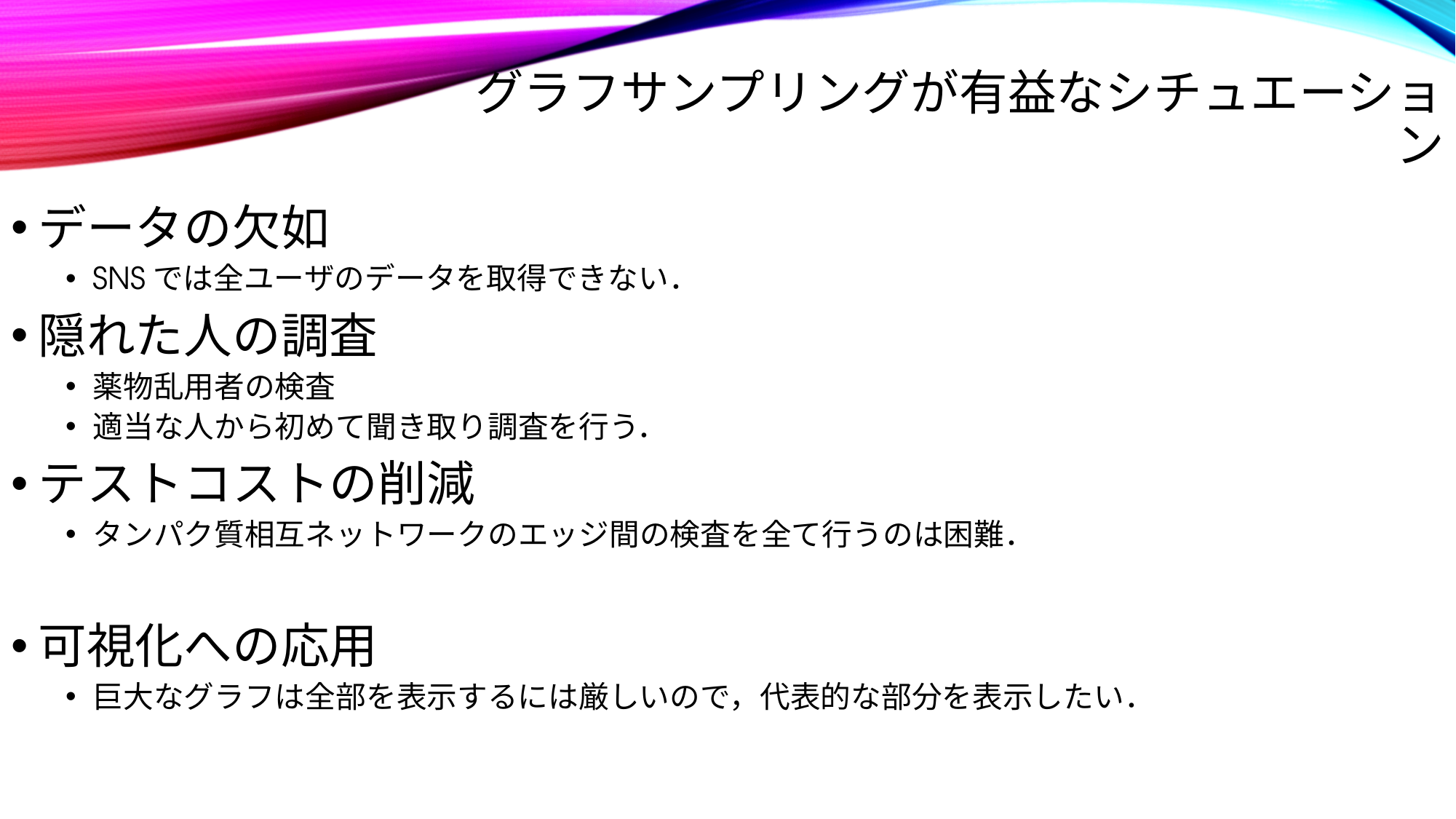

# グラフサンプリングが有益なシチュエーション
データの欠如
SNSでは全ユーザのデータを取得できない．
隠れた人の調査
薬物乱用者の検査
適当な人から初めて聞き取り調査を行う．
テストコストの削減
タンパク質相互ネットワークのエッジ間の検査を全て行うのは困難．

可視化への応用
巨大なグラフは全部を表示するには厳しいので，代表的な部分を表示したい．